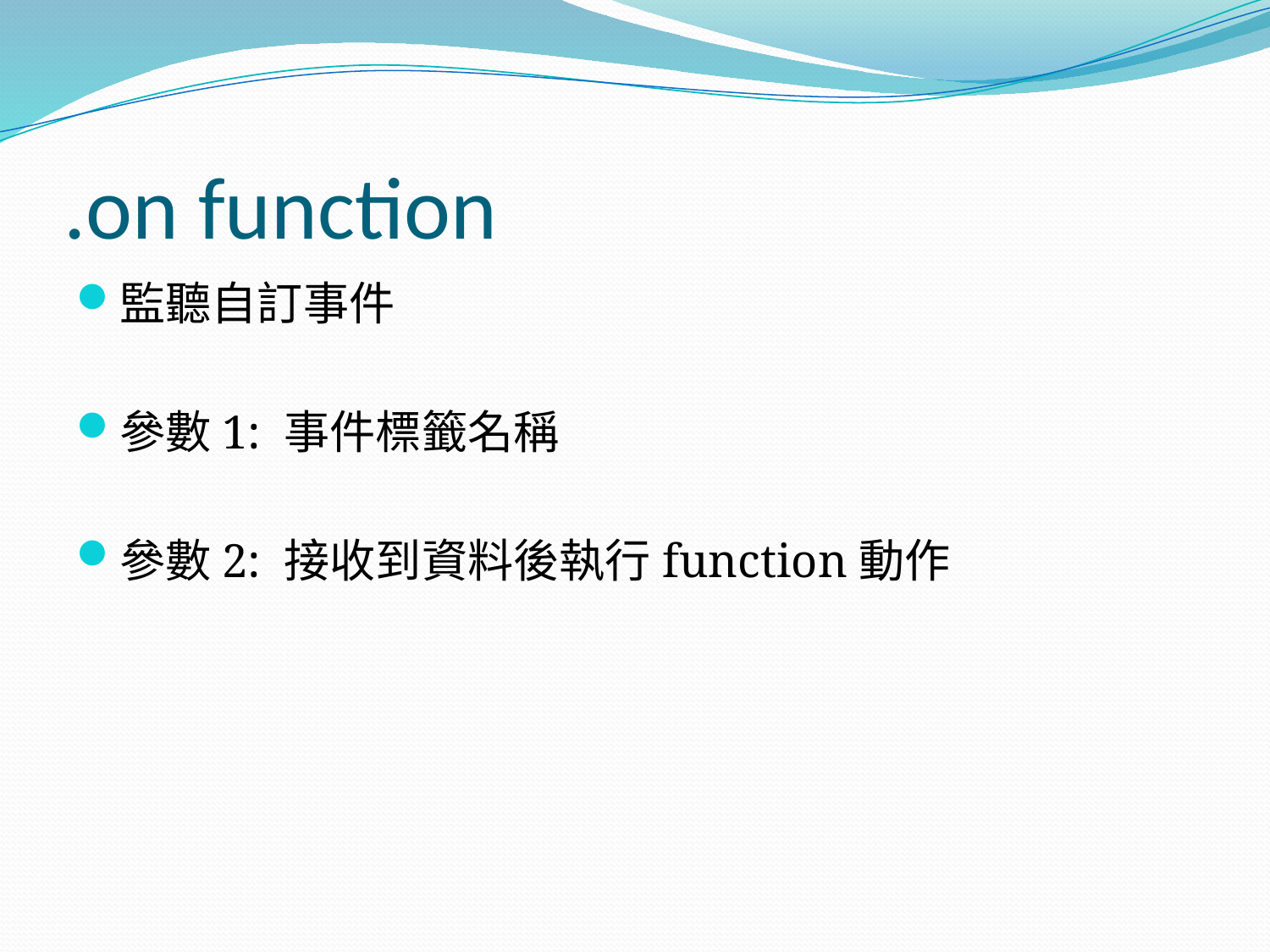

# .on function
監聽自訂事件

參數1: 事件標籤名稱

參數2: 接收到資料後執行function動作